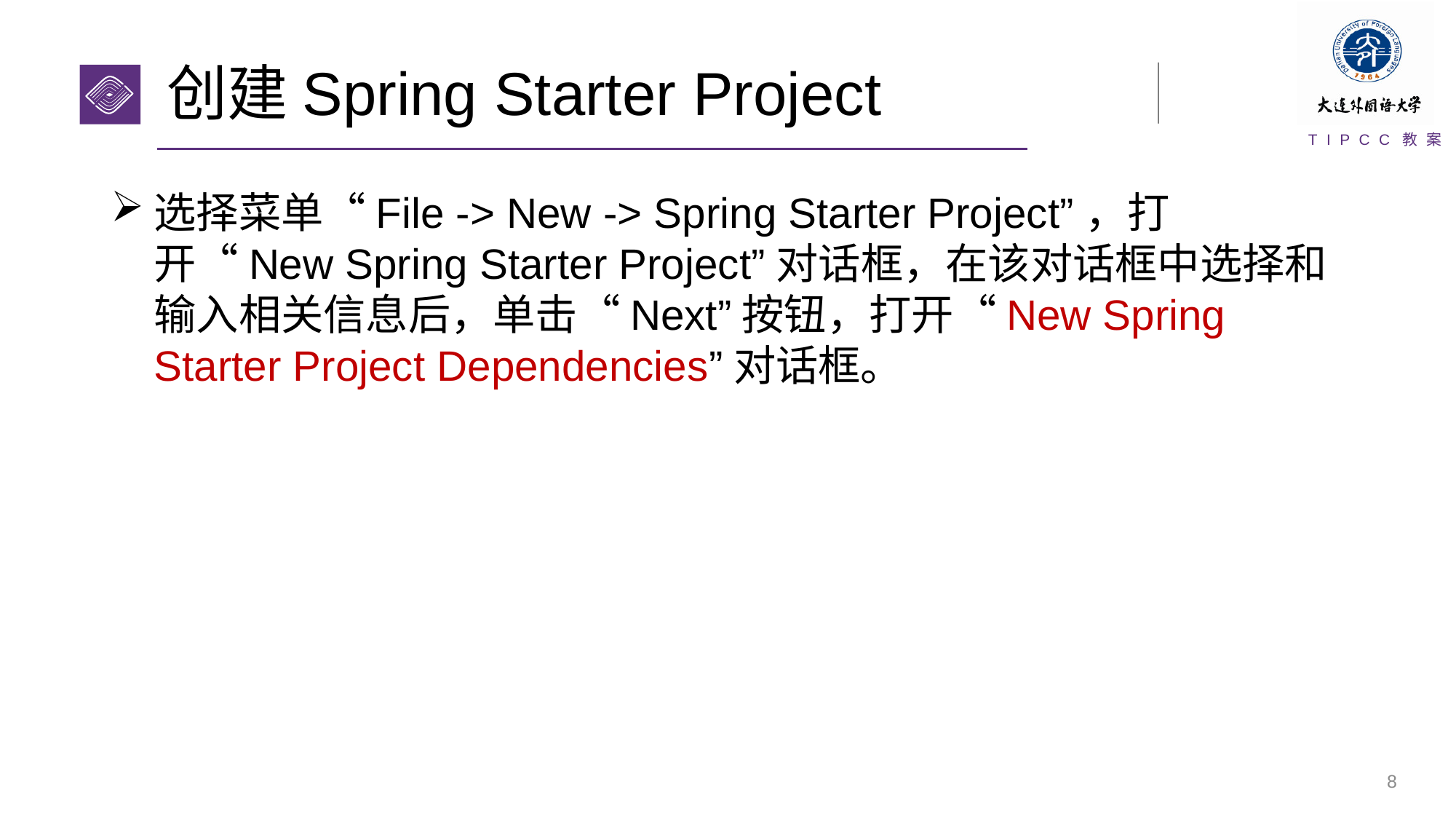

# 创建Spring Starter Project
选择菜单“File -> New -> Spring Starter Project”，打开“New Spring Starter Project”对话框，在该对话框中选择和输入相关信息后，单击“Next”按钮，打开“New Spring Starter Project Dependencies”对话框。
8